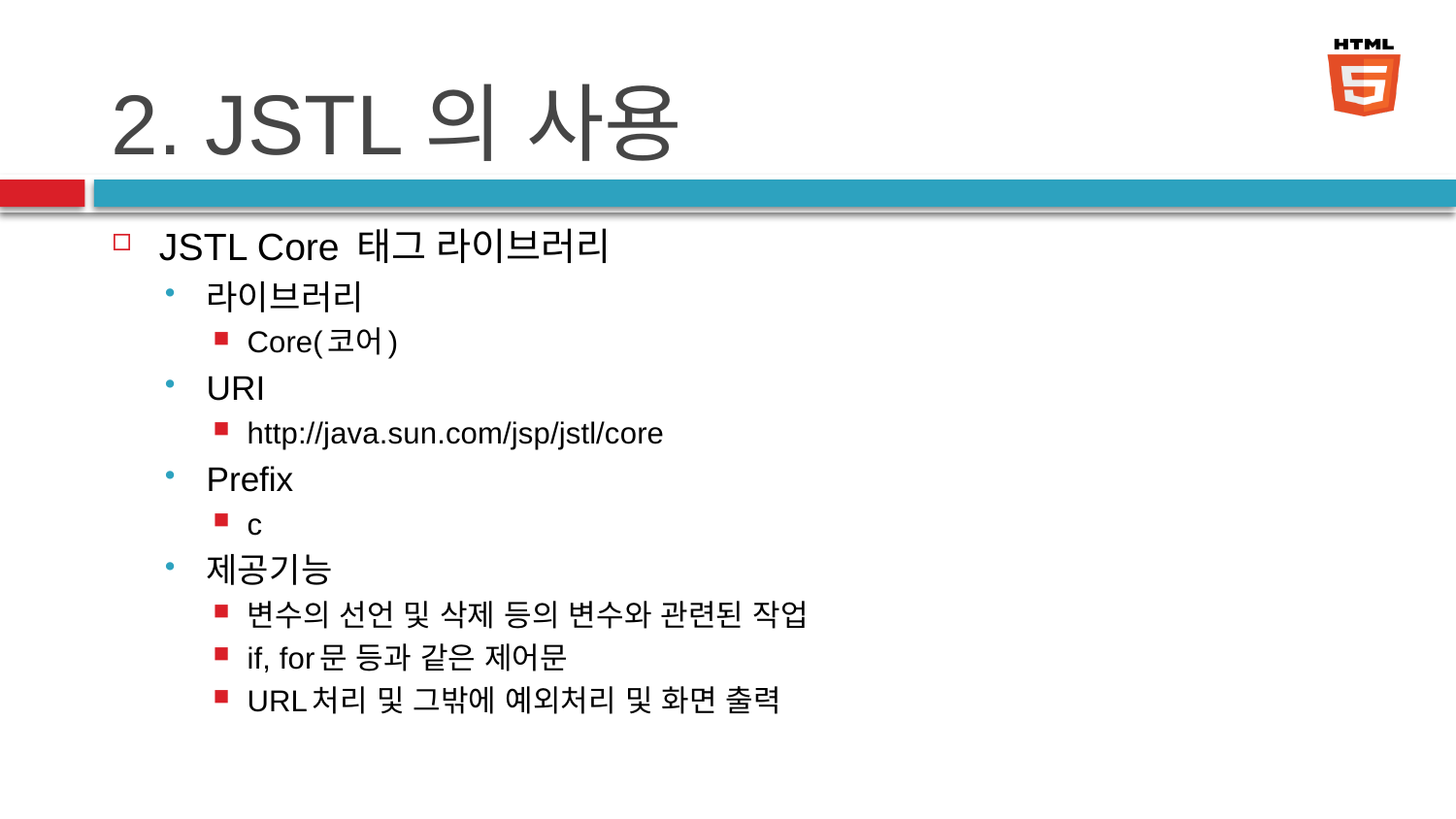

# 2. JSTL의 사용
JSTL Core 태그 라이브러리
라이브러리
Core(코어)
URI
http://java.sun.com/jsp/jstl/core
Prefix
c
제공기능
변수의 선언 및 삭제 등의 변수와 관련된 작업
if, for문 등과 같은 제어문
URL처리 및 그밖에 예외처리 및 화면 출력